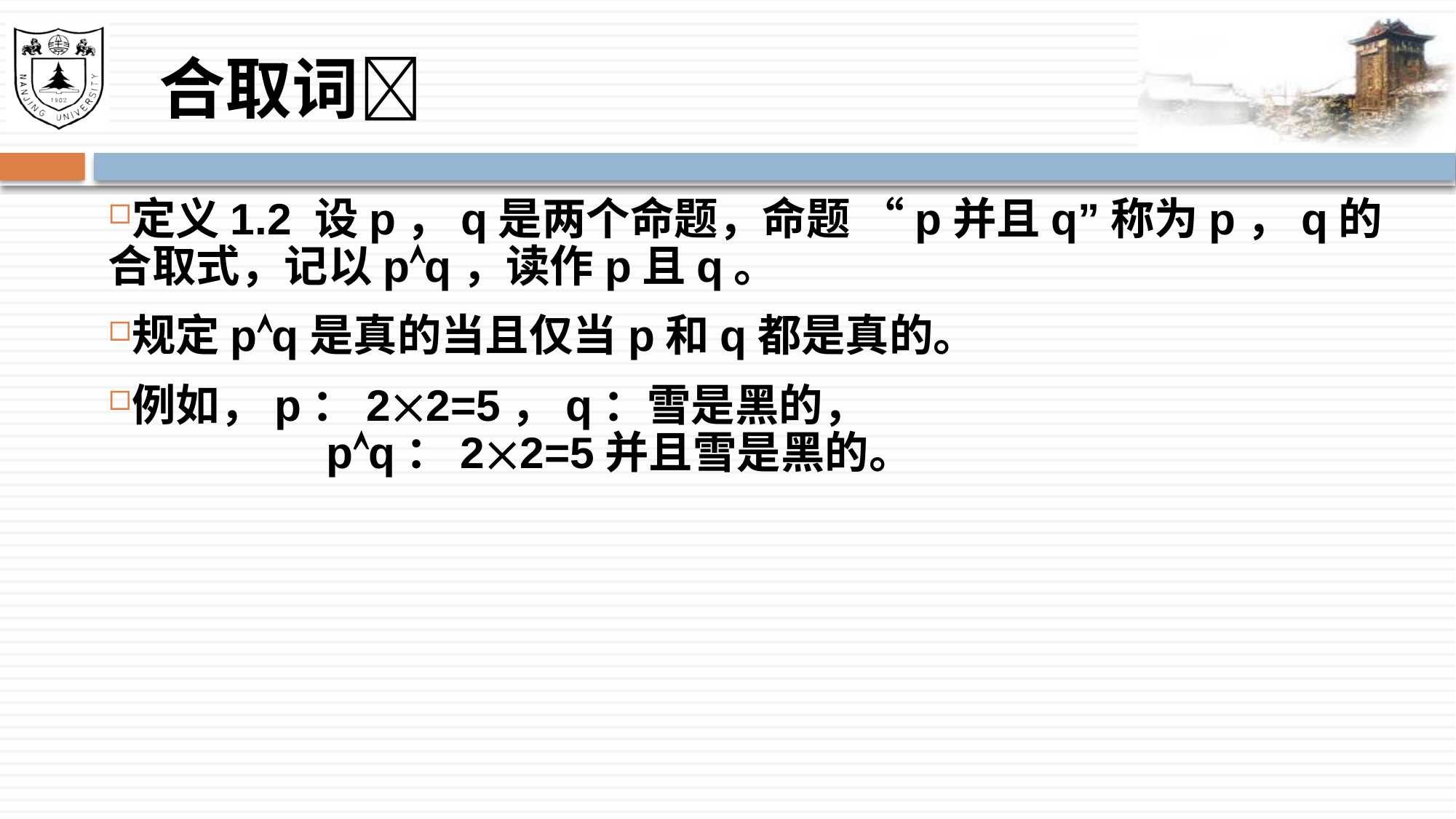

# 合取词∧
定义1.2 设p，q是两个命题，命题 “p并且q”称为p，q的合取式，记以p∧q，读作p且q。
规定p∧q是真的当且仅当p和q都是真的。
例如，p：2×2=5，q：雪是黑的，
		p∧q：2×2=5并且雪是黑的。